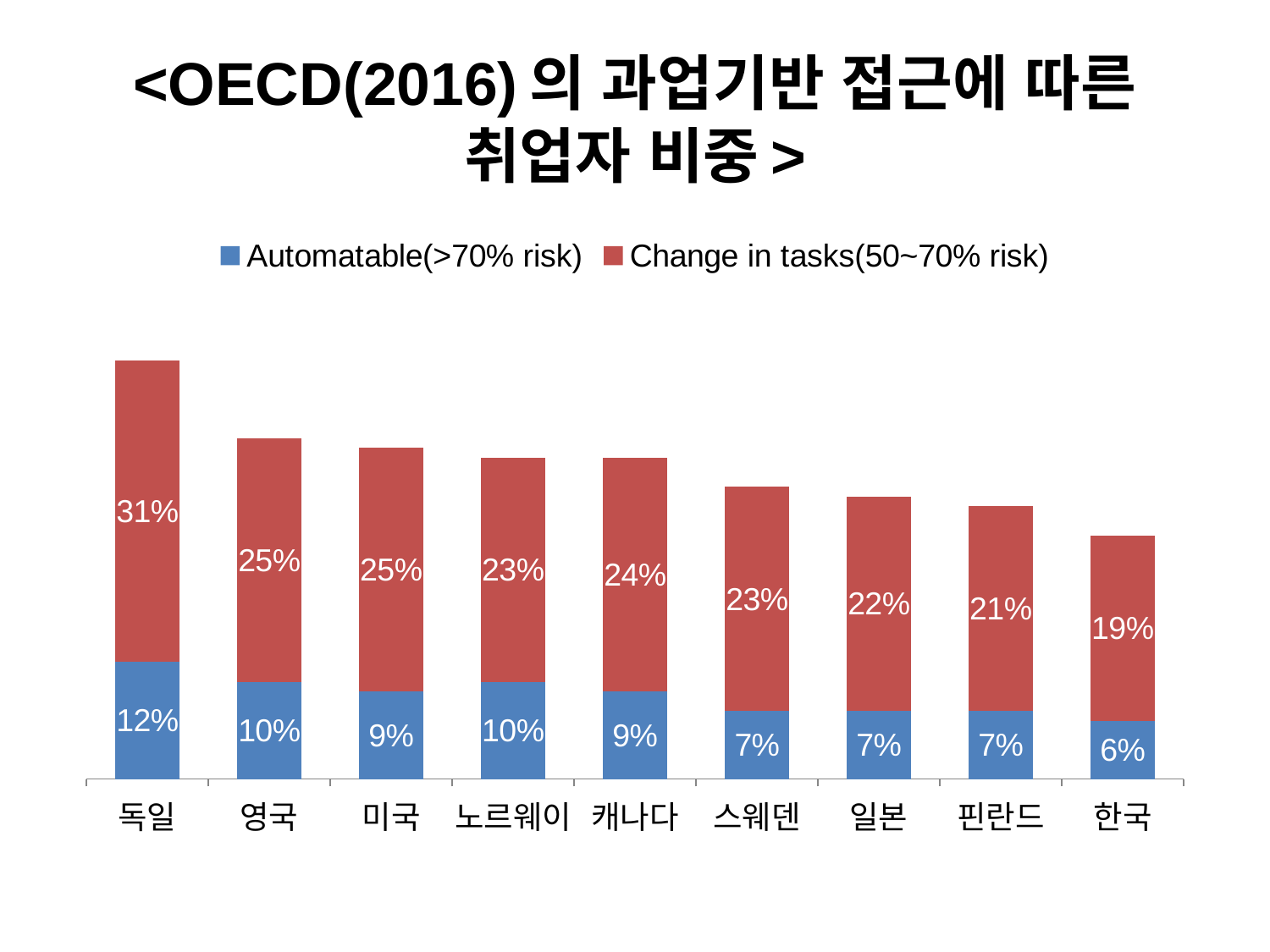

# <OECD(2016)의 과업기반 접근에 따른 취업자 비중>

### Chart

| Category | Automatable(>70% risk) | Change in tasks(50~70% risk) |
|---|---|---|
| 독일 | 0.12 | 0.31 |
| 영국 | 0.1 | 0.25 |
| 미국 | 0.09 | 0.25 |
| 노르웨이 | 0.1 | 0.23 |
| 캐나다 | 0.09 | 0.24 |
| 스웨덴 | 0.07 | 0.23 |
| 일본 | 0.07 | 0.22 |
| 핀란드 | 0.07 | 0.21 |
| 한국 | 0.06 | 0.19 |